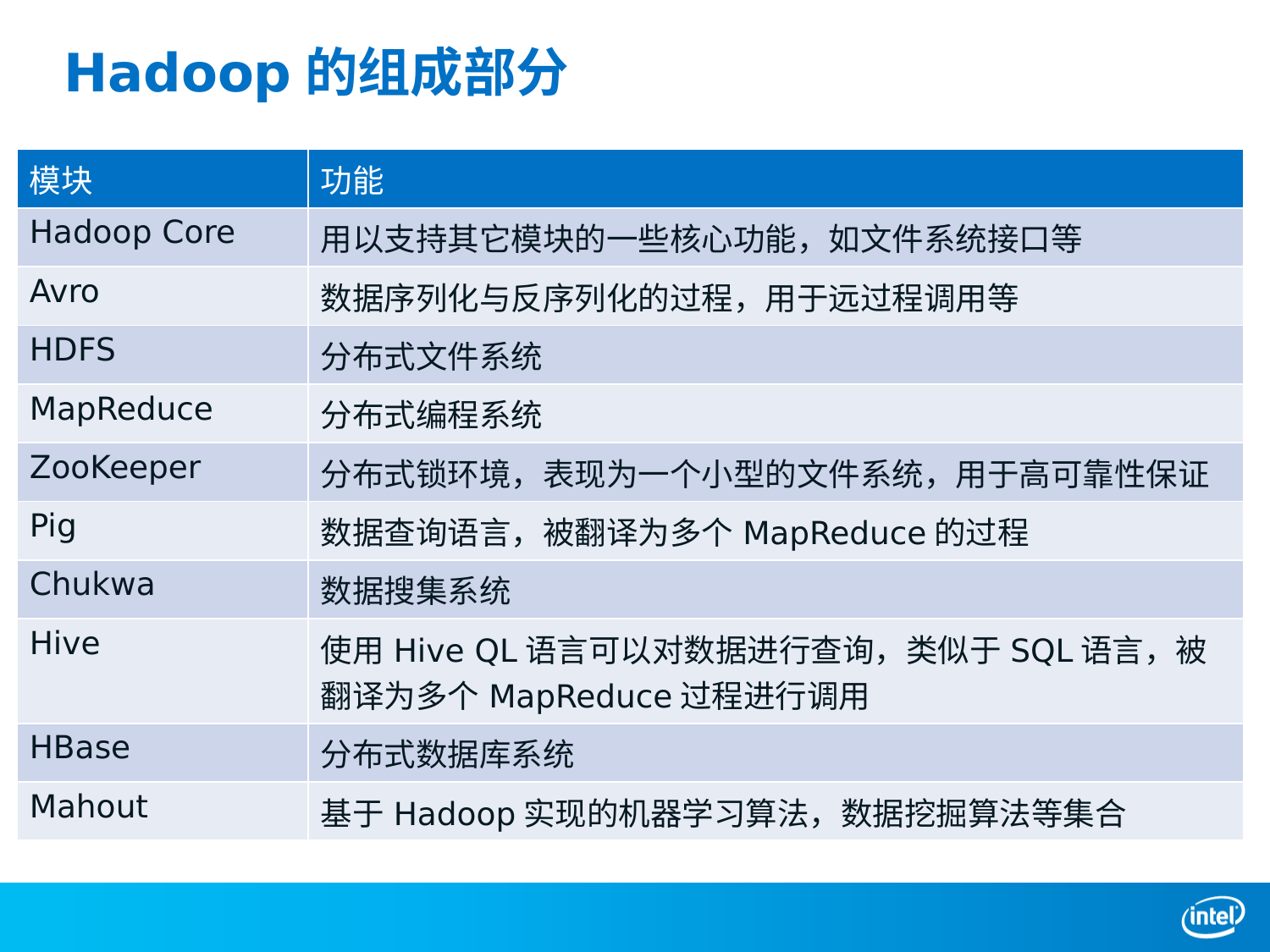

# Hadoop的组成部分
| 模块 | 功能 |
| --- | --- |
| Hadoop Core | 用以支持其它模块的一些核心功能，如文件系统接口等 |
| Avro | 数据序列化与反序列化的过程，用于远过程调用等 |
| HDFS | 分布式文件系统 |
| MapReduce | 分布式编程系统 |
| ZooKeeper | 分布式锁环境，表现为一个小型的文件系统，用于高可靠性保证 |
| Pig | 数据查询语言，被翻译为多个MapReduce的过程 |
| Chukwa | 数据搜集系统 |
| Hive | 使用Hive QL语言可以对数据进行查询，类似于SQL语言，被翻译为多个MapReduce过程进行调用 |
| HBase | 分布式数据库系统 |
| Mahout | 基于Hadoop实现的机器学习算法，数据挖掘算法等集合 |